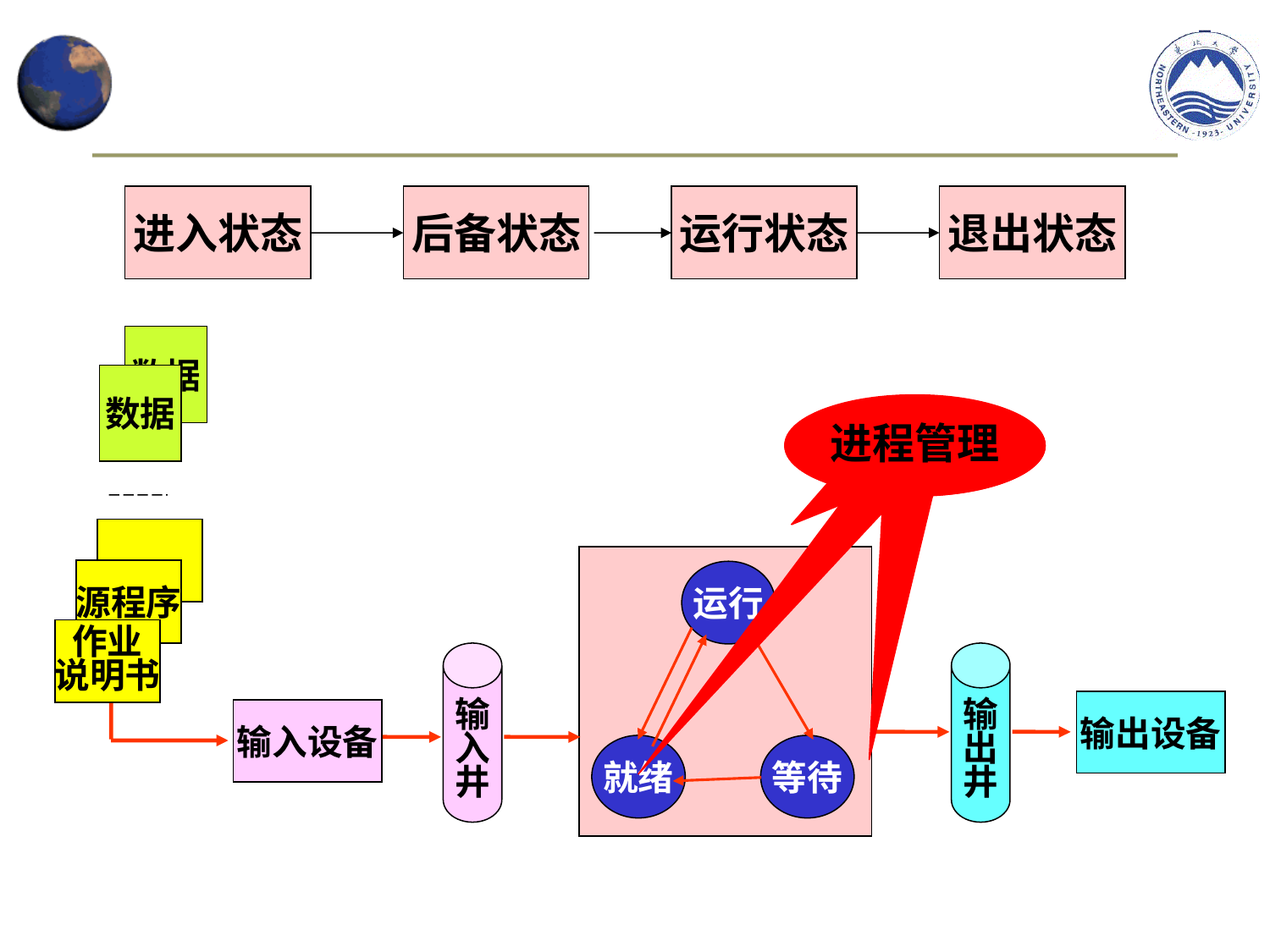

进入状态
后备状态
运行状态
退出状态

数据
数据

进程管理

源程序
运行

就绪
等待

作业
说明书
输
入
井
输
出
井
输出设备
输入设备